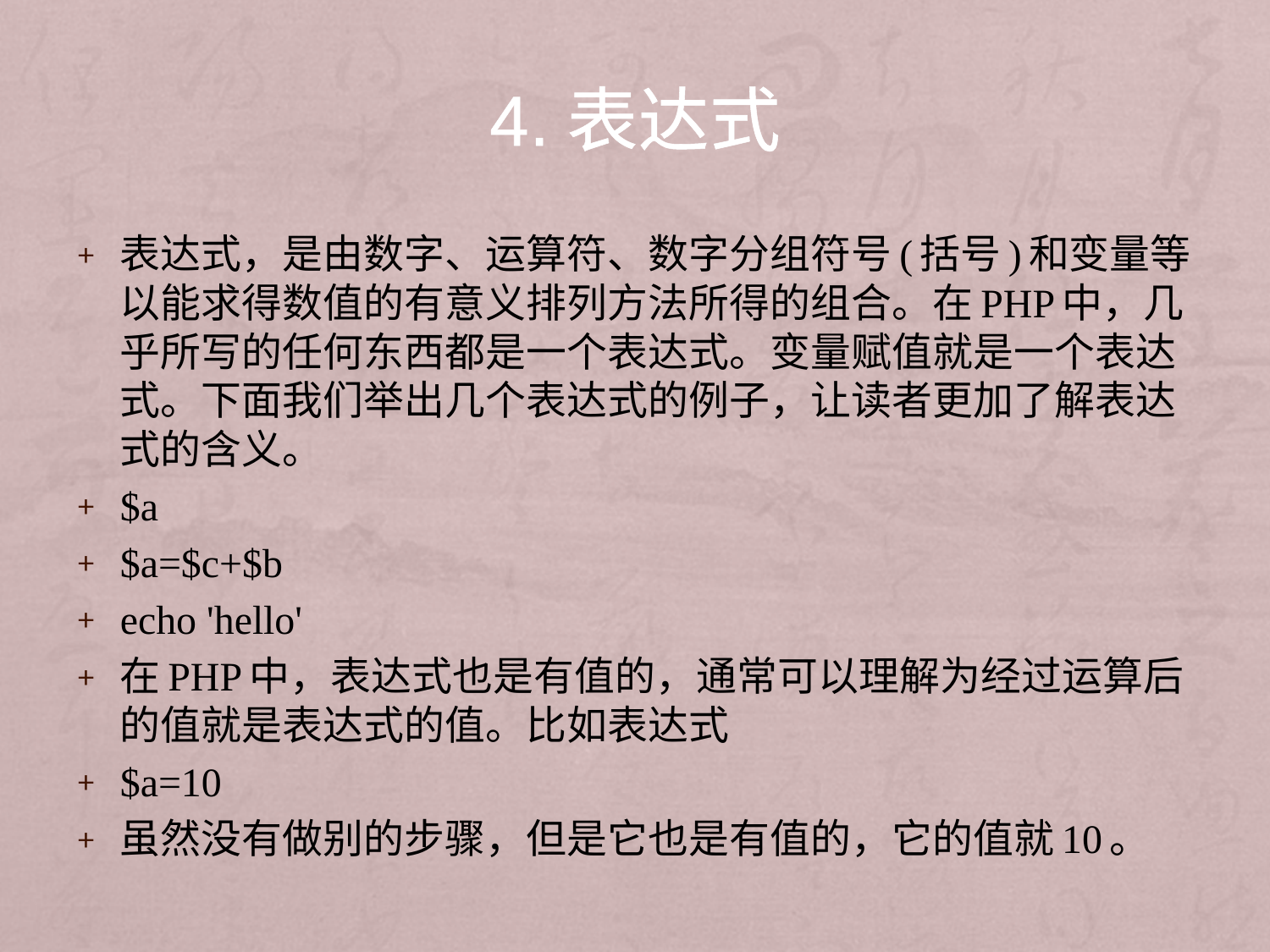

# 4.表达式
表达式，是由数字、运算符、数字分组符号(括号)和变量等以能求得数值的有意义排列方法所得的组合。在PHP中，几乎所写的任何东西都是一个表达式。变量赋值就是一个表达式。下面我们举出几个表达式的例子，让读者更加了解表达式的含义。
$a
$a=$c+$b
echo 'hello'
在PHP中，表达式也是有值的，通常可以理解为经过运算后的值就是表达式的值。比如表达式
$a=10
虽然没有做别的步骤，但是它也是有值的，它的值就10。